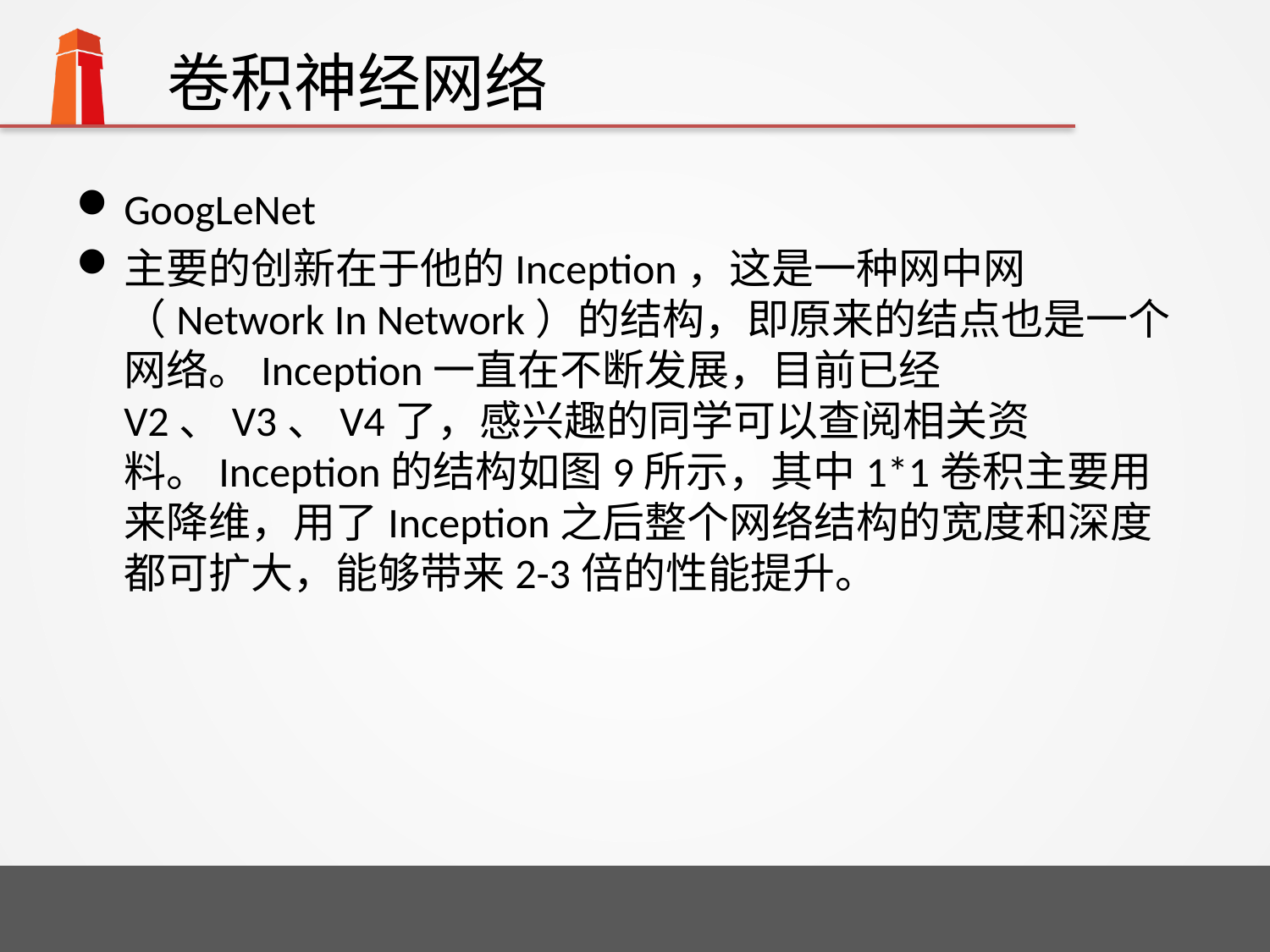

# 卷积神经网络
GoogLeNet
主要的创新在于他的Inception，这是一种网中网（Network In Network）的结构，即原来的结点也是一个网络。Inception一直在不断发展，目前已经V2、V3、V4了，感兴趣的同学可以查阅相关资料。Inception的结构如图9所示，其中1*1卷积主要用来降维，用了Inception之后整个网络结构的宽度和深度都可扩大，能够带来2-3倍的性能提升。